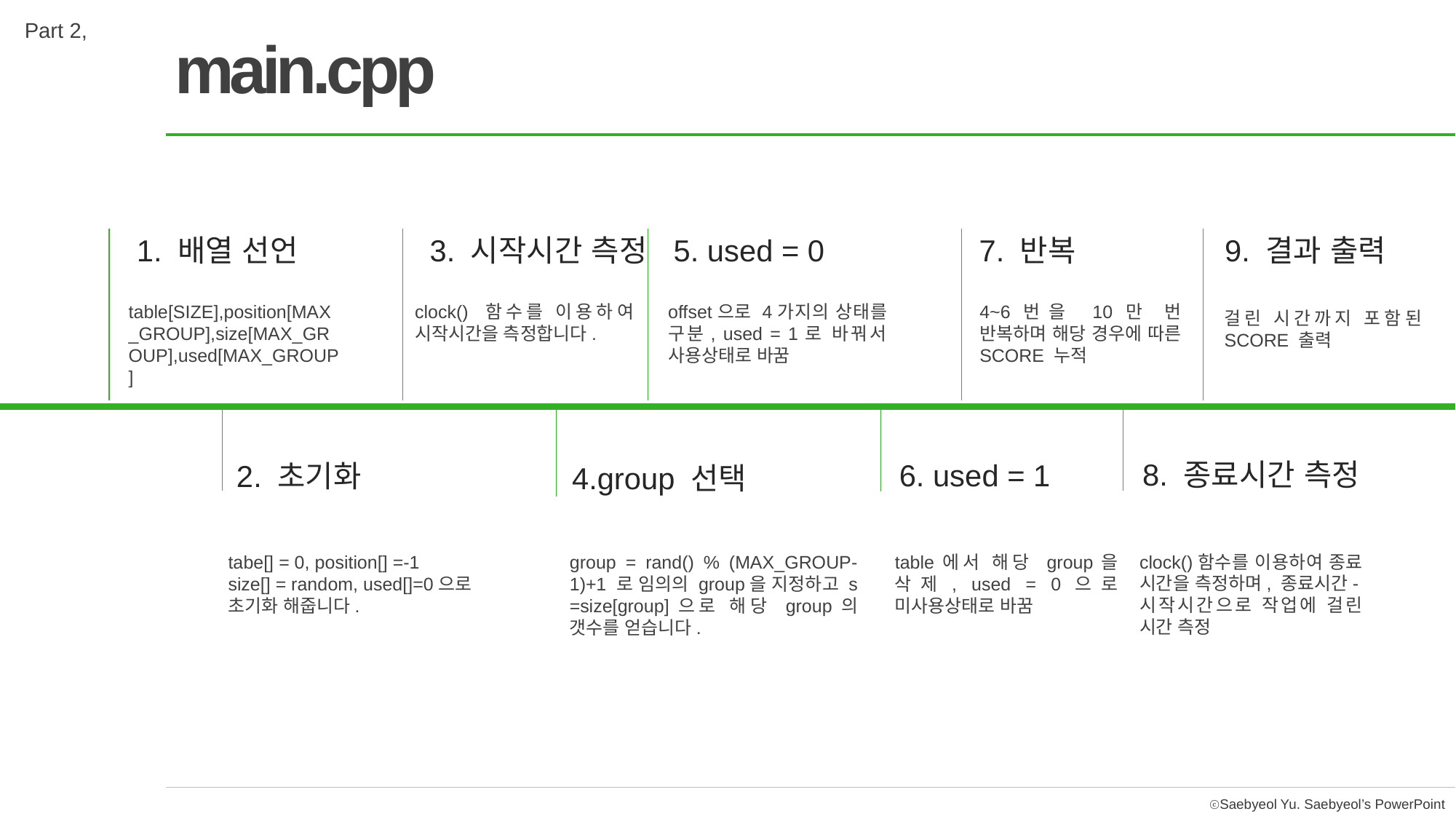

Part 2,
main.cpp
1. 배열 선언
3. 시작시간 측정
5. used = 0
7. 반복
9. 결과 출력
table[SIZE],position[MAX_GROUP],size[MAX_GROUP],used[MAX_GROUP]
clock() 함수를 이용하여 시작시간을 측정합니다.
offset으로 4가지의 상태를 구분, used = 1로 바꿔서 사용상태로 바꿈
4~6번을 10만 번 반복하며 해당 경우에 따른 SCORE 누적
걸린 시간까지 포함된SCORE 출력
8. 종료시간 측정
6. used = 1
2. 초기화
4.group 선택
clock()함수를 이용하여 종료 시간을 측정하며, 종료시간-시작시간으로 작업에 걸린 시간 측정
table에서 해당 group을 삭제, used = 0으로 미사용상태로 바꿈
tabe[] = 0, position[] =-1
size[] = random, used[]=0으로
초기화 해줍니다.
group = rand() % (MAX_GROUP-1)+1 로 임의의 group을 지정하고 s =size[group]으로 해당 group의 갯수를 얻습니다.